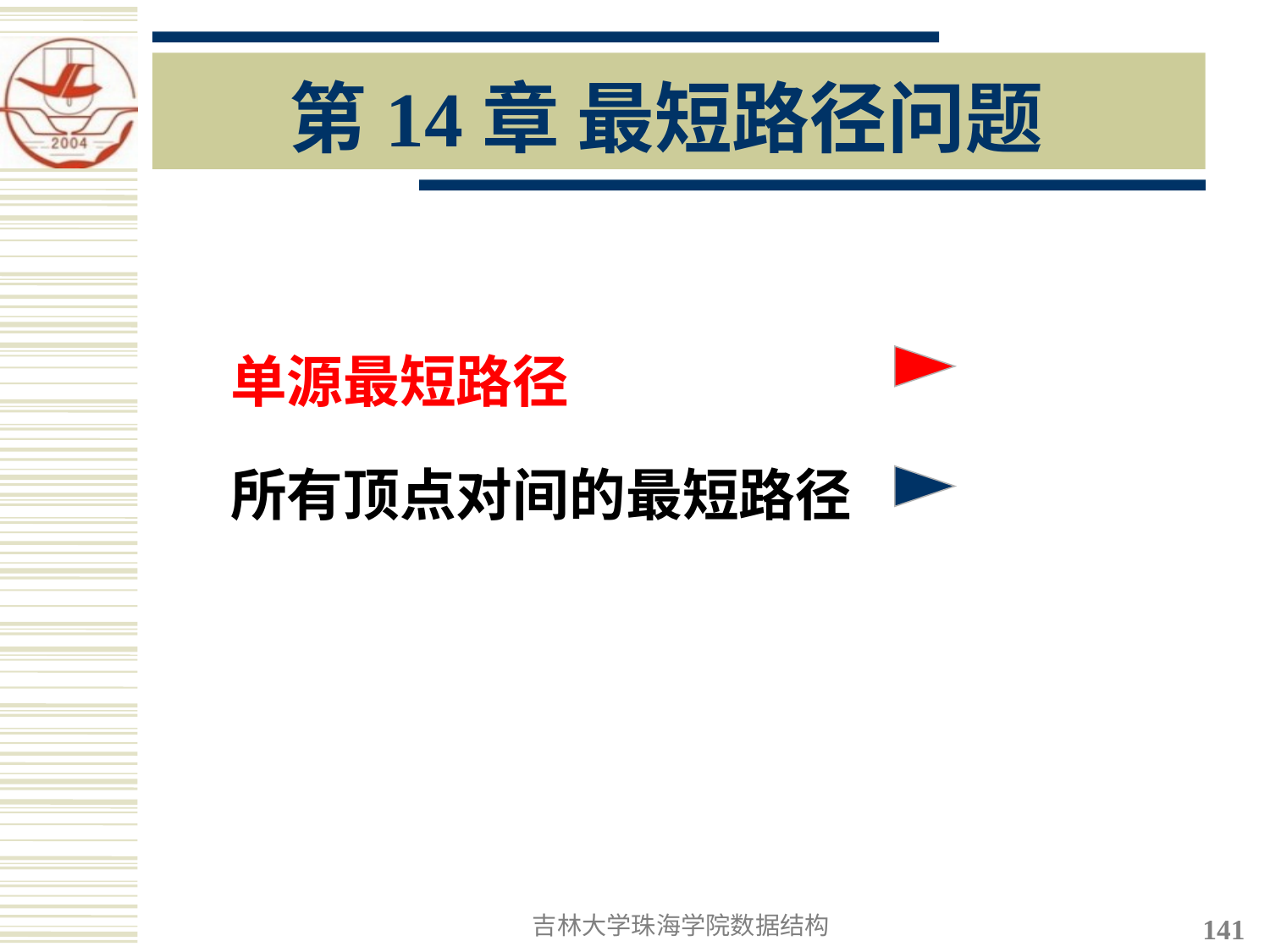

# 第14章 最短路径问题
单源最短路径
所有顶点对间的最短路径

141
吉林大学珠海学院数据结构